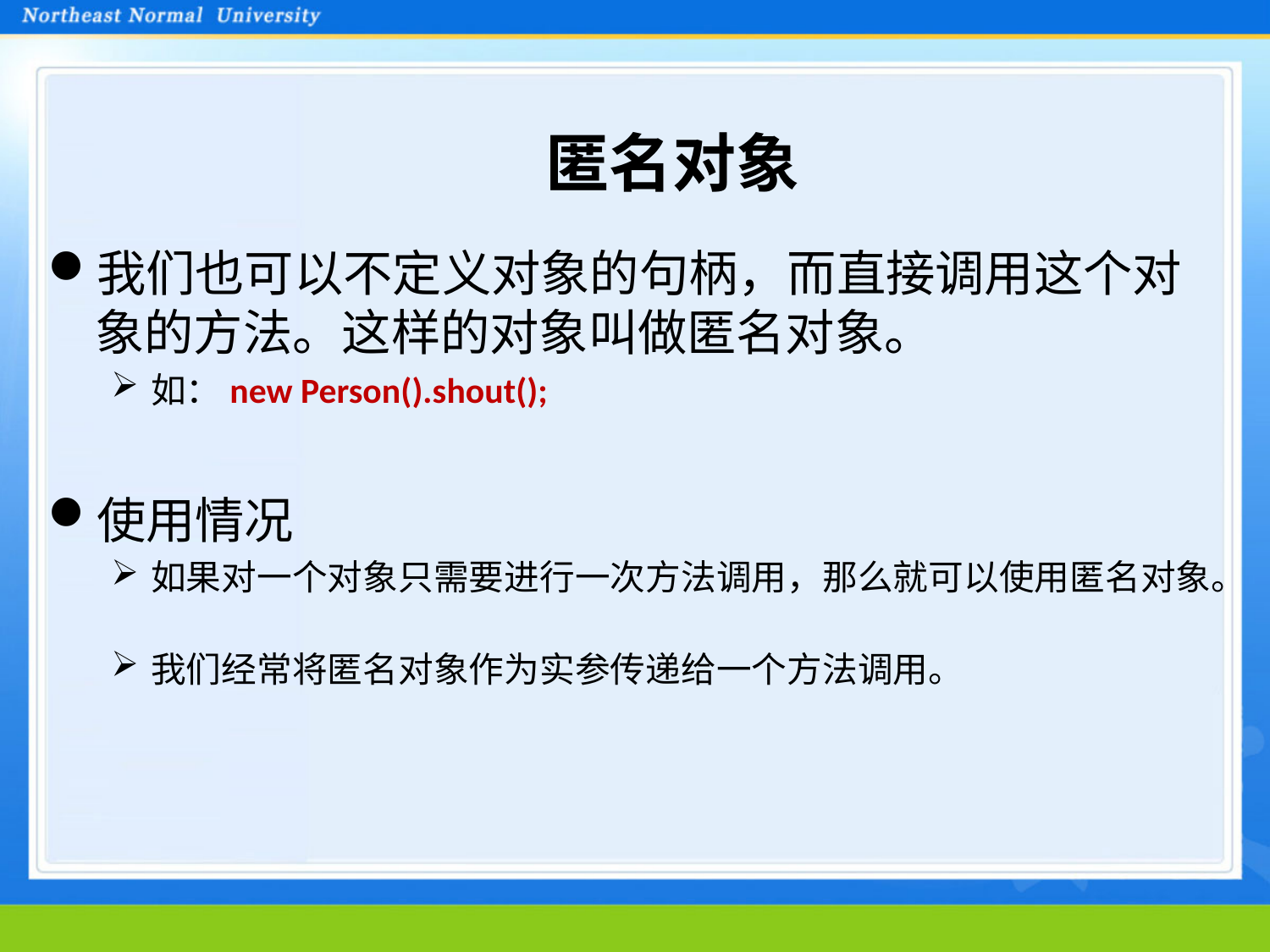

# 匿名对象
我们也可以不定义对象的句柄，而直接调用这个对象的方法。这样的对象叫做匿名对象。
如：new Person().shout();

使用情况
如果对一个对象只需要进行一次方法调用，那么就可以使用匿名对象。
我们经常将匿名对象作为实参传递给一个方法调用。